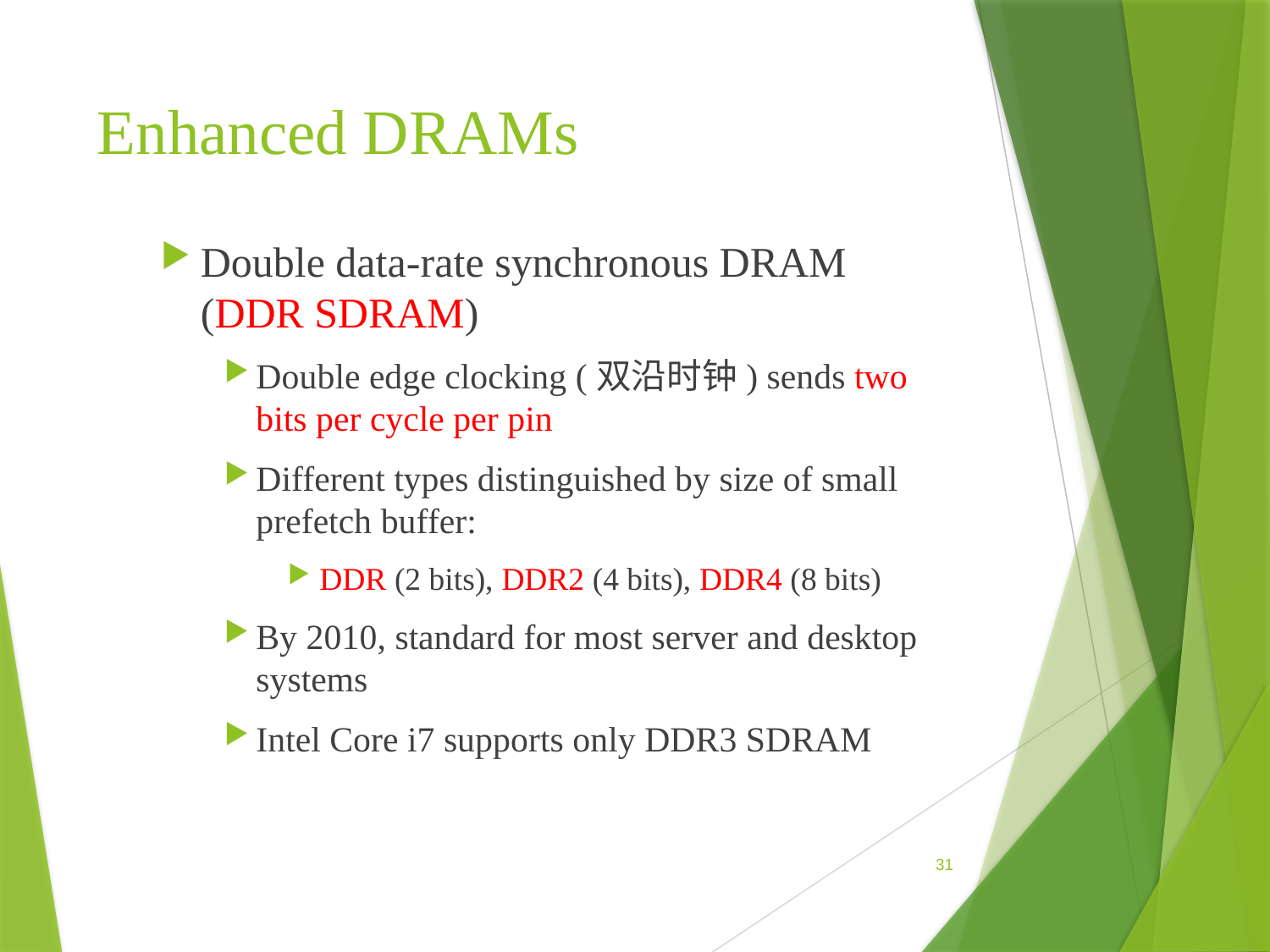

# Enhanced DRAMs
Double data-rate synchronous DRAM (DDR SDRAM)
Double edge clocking (双沿时钟) sends two bits per cycle per pin
Different types distinguished by size of small prefetch buffer:
DDR (2 bits), DDR2 (4 bits), DDR4 (8 bits)
By 2010, standard for most server and desktop systems
Intel Core i7 supports only DDR3 SDRAM

31